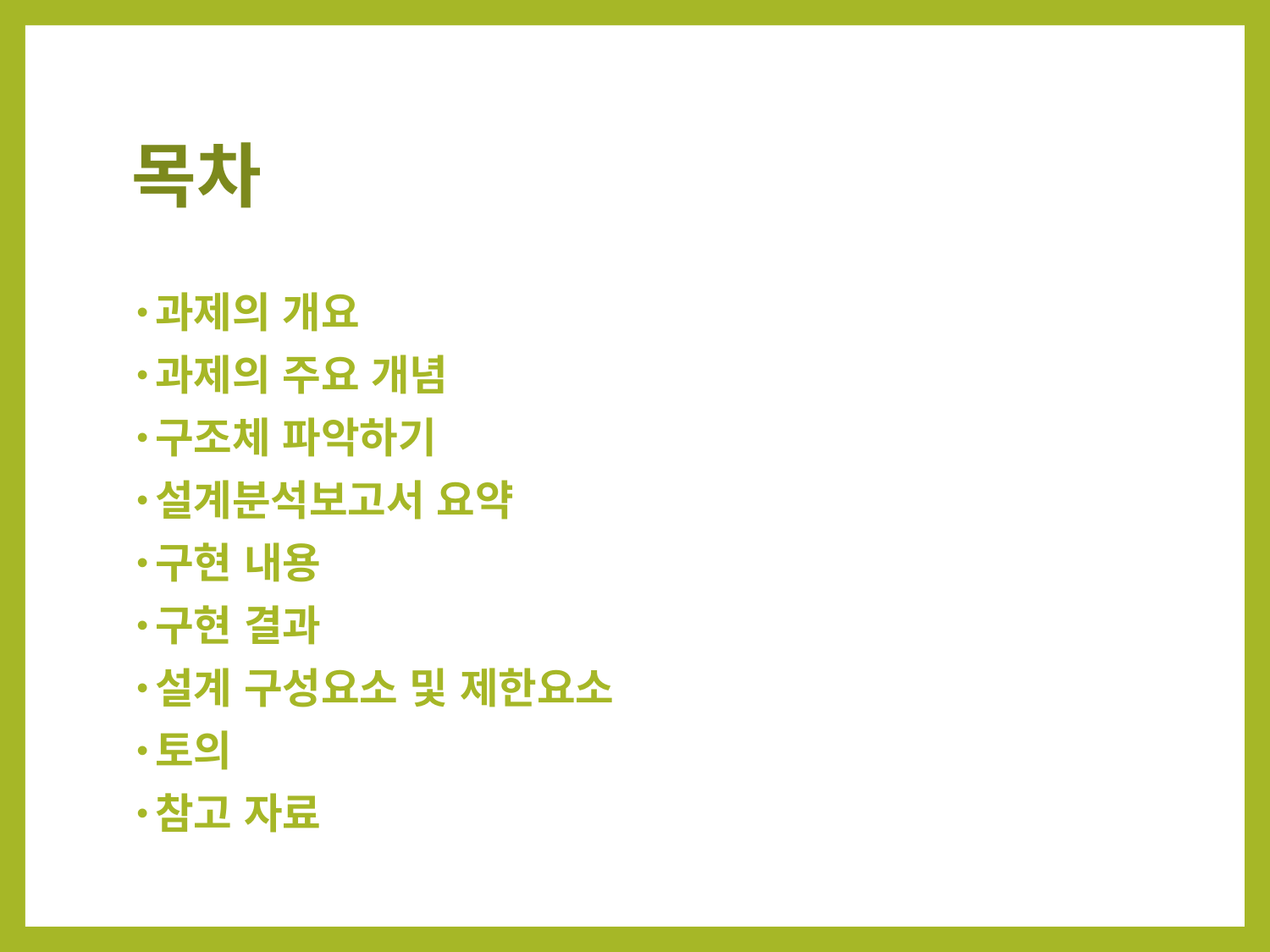

# 목차
과제의 개요
과제의 주요 개념
구조체 파악하기
설계분석보고서 요약
구현 내용
구현 결과
설계 구성요소 및 제한요소
토의
참고 자료